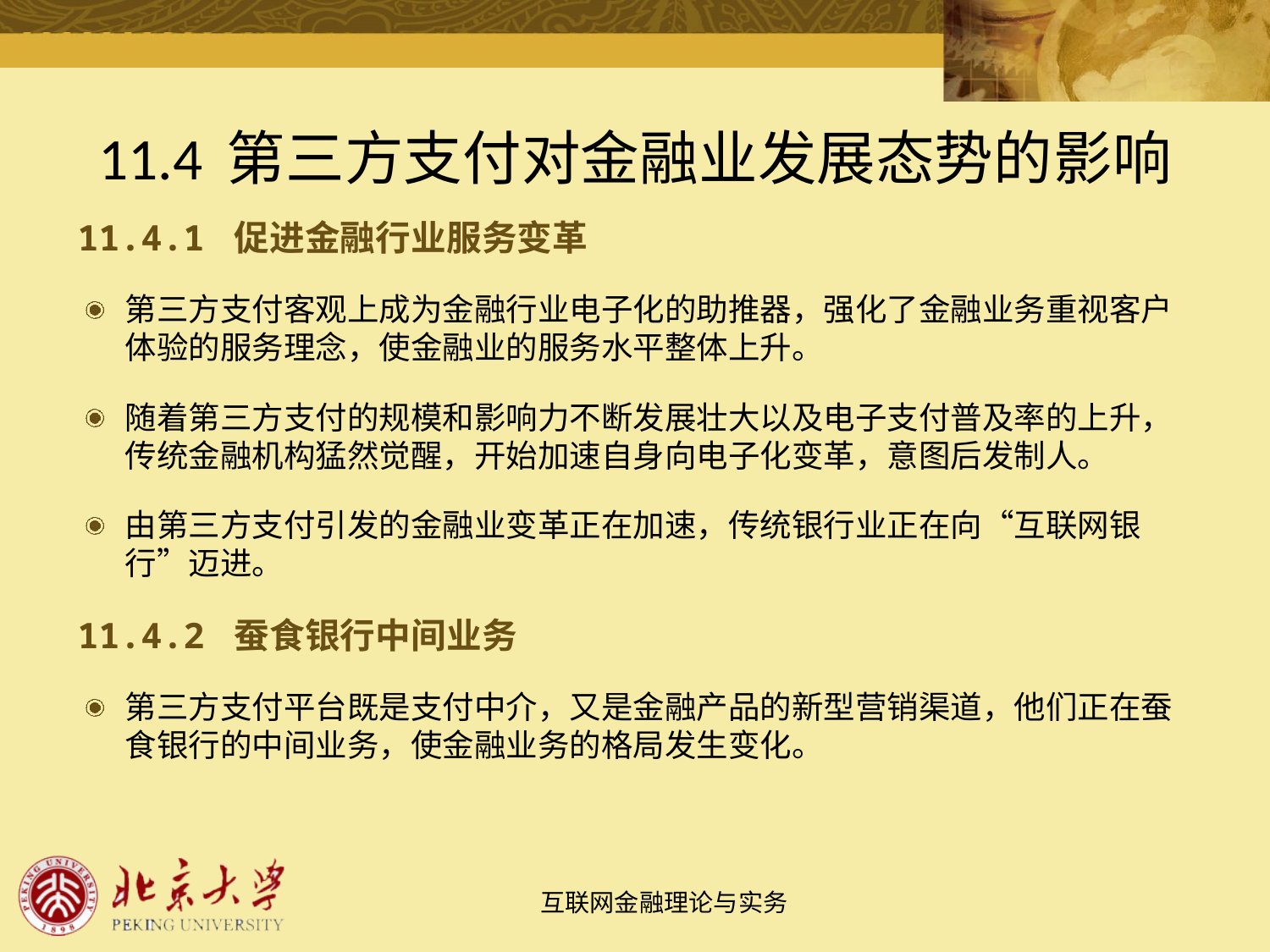

# 11.4 第三方支付对金融业发展态势的影响
11.4.1 促进金融行业服务变革
第三方支付客观上成为金融行业电子化的助推器，强化了金融业务重视客户体验的服务理念，使金融业的服务水平整体上升。
随着第三方支付的规模和影响力不断发展壮大以及电子支付普及率的上升，传统金融机构猛然觉醒，开始加速自身向电子化变革，意图后发制人。
由第三方支付引发的金融业变革正在加速，传统银行业正在向“互联网银行”迈进。
11.4.2 蚕食银行中间业务
第三方支付平台既是支付中介，又是金融产品的新型营销渠道，他们正在蚕食银行的中间业务，使金融业务的格局发生变化。